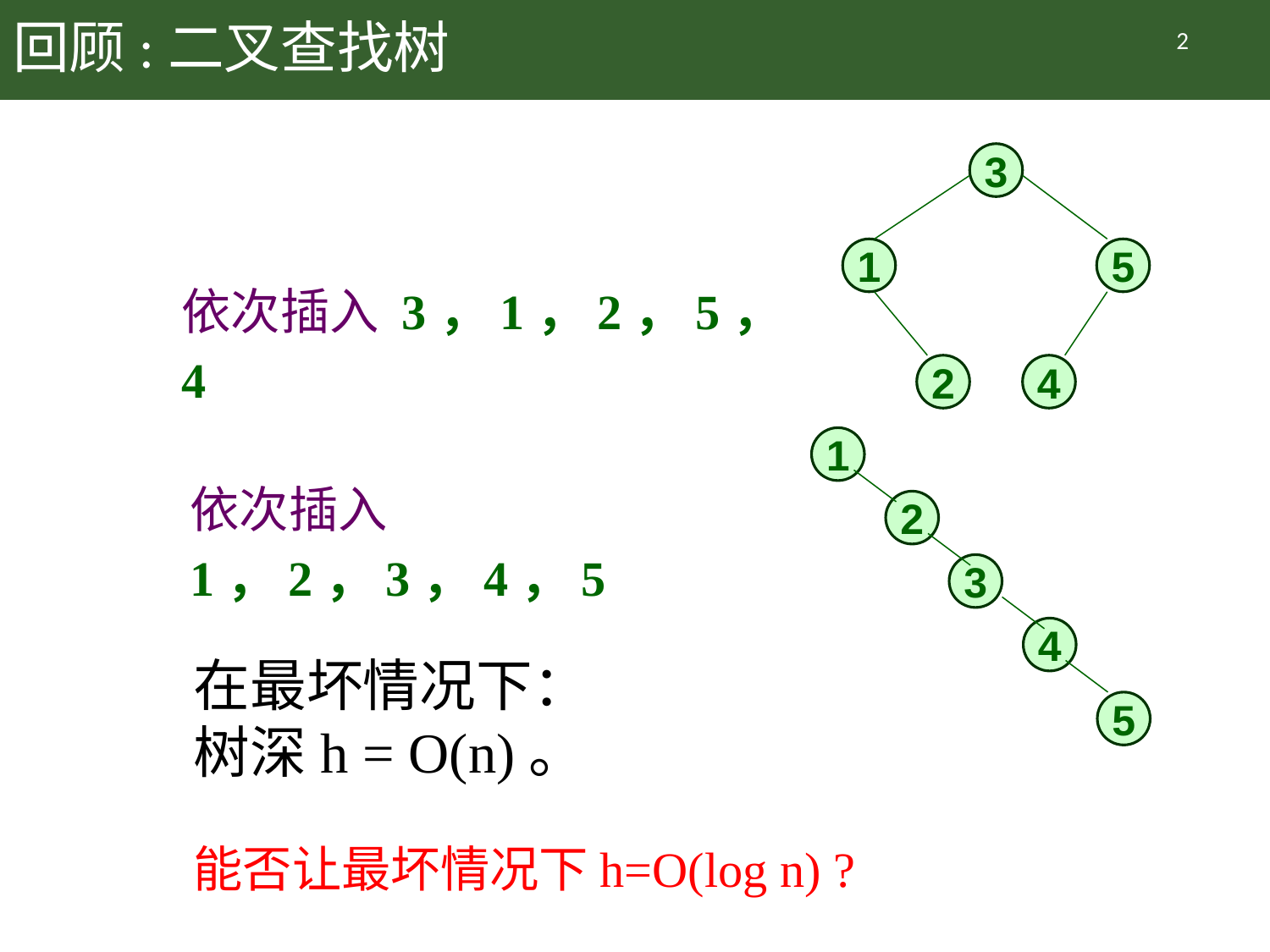

# 回顾:二叉查找树
2
3

1
5

2
4
依次插入 3，1，2，5，4
1

2

3

4

5
依次插入 1，2，3，4，5
在最坏情况下：
树深h = O(n)。
能否让最坏情况下h=O(log n) ?